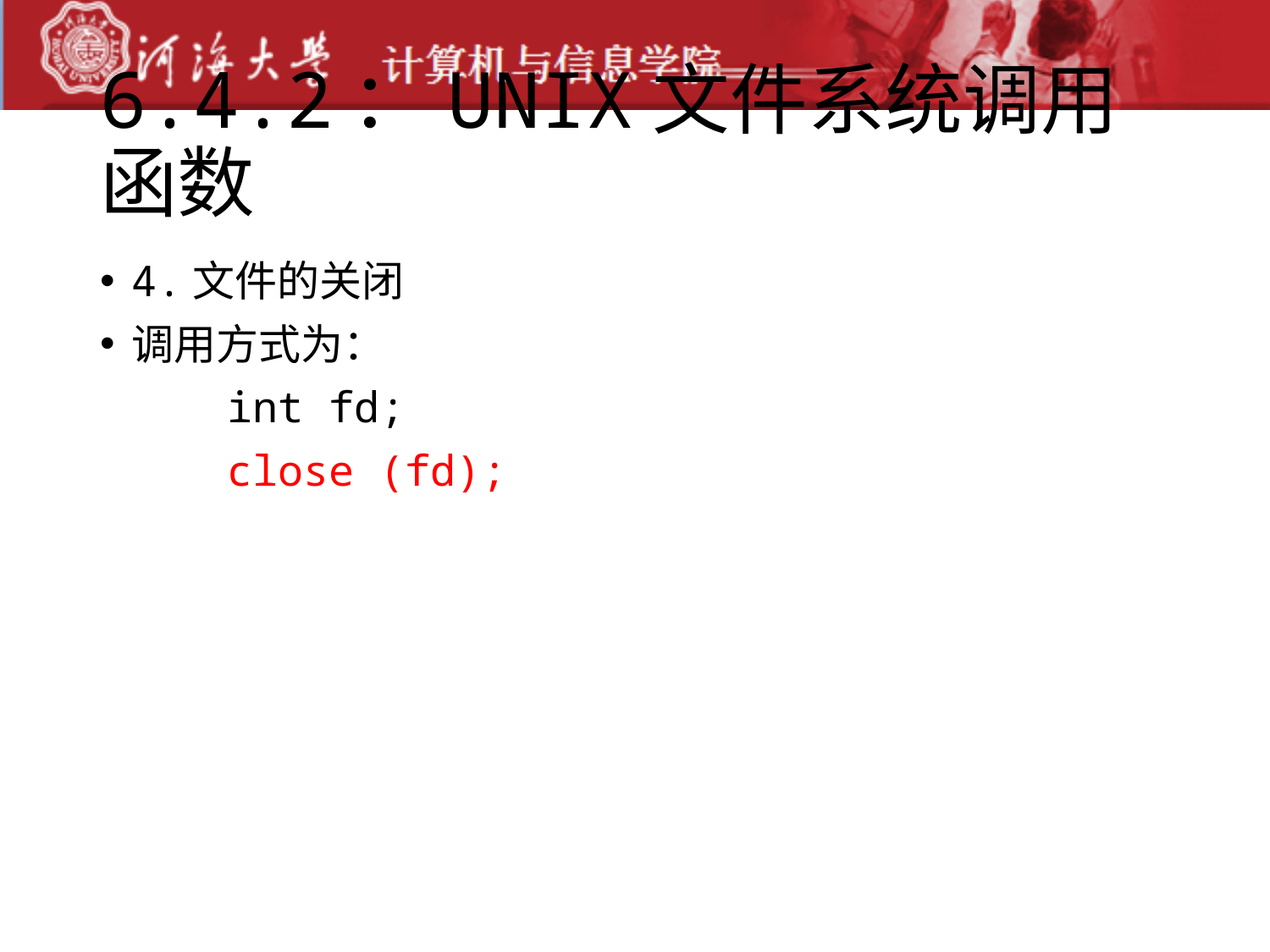

# 6.4.2：UNIX文件系统调用函数
4.文件的关闭
调用方式为：
     int fd;
     close (fd);